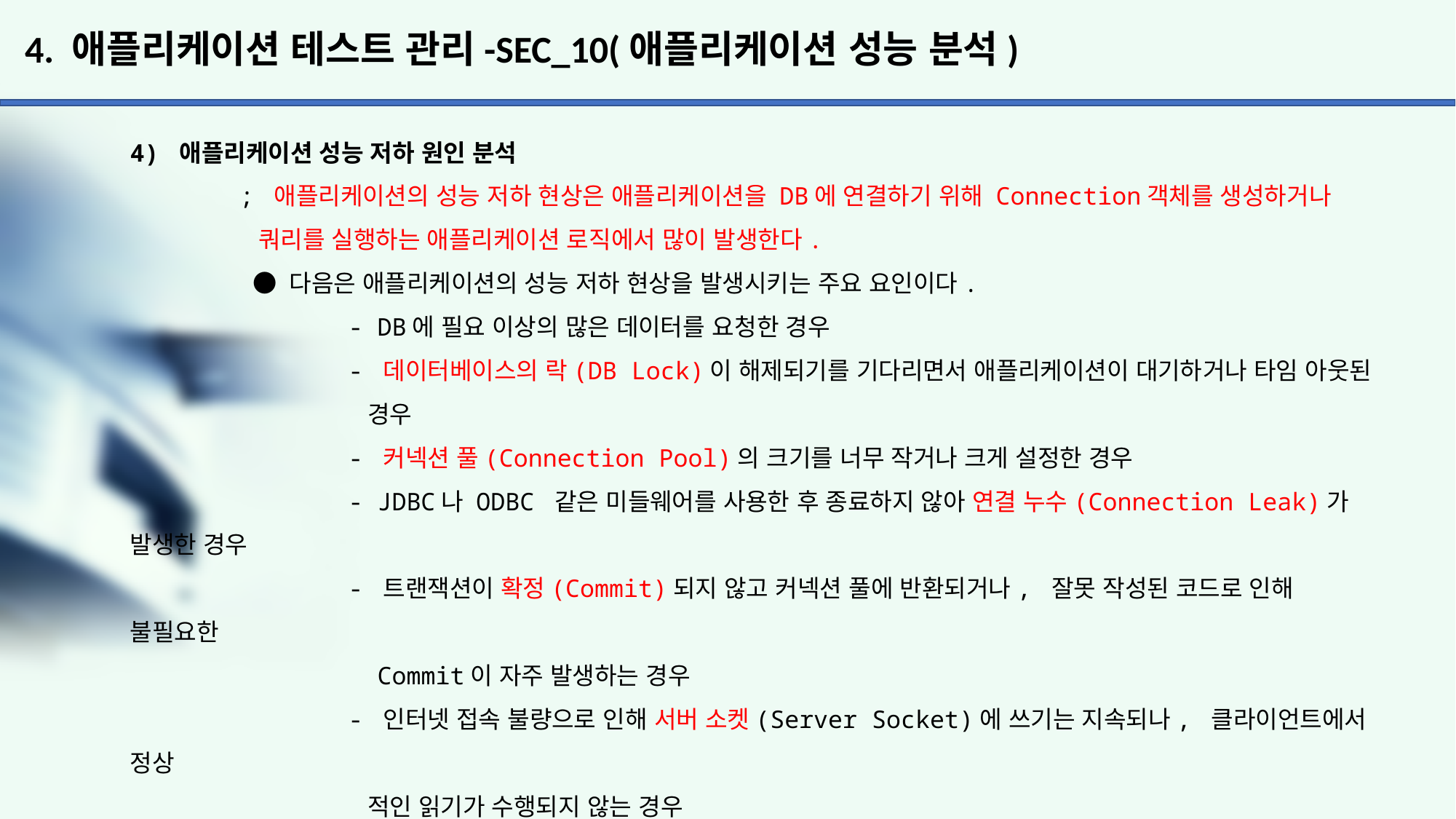

# 4. 애플리케이션 테스트 관리-SEC_10(애플리케이션 성능 분석)
4) 애플리케이션 성능 저하 원인 분석
	; 애플리케이션의 성능 저하 현상은 애플리케이션을 DB에 연결하기 위해 Connection객체를 생성하거나
	  쿼리를 실행하는 애플리케이션 로직에서 많이 발생한다.
 	  ● 다음은 애플리케이션의 성능 저하 현상을 발생시키는 주요 요인이다.
		- DB에 필요 이상의 많은 데이터를 요청한 경우
		- 데이터베이스의 락(DB Lock)이 해제되기를 기다리면서 애플리케이션이 대기하거나 타임 아웃된
		  경우
		- 커넥션 풀(Connection Pool)의 크기를 너무 작거나 크게 설정한 경우
		- JDBC나 ODBC 같은 미들웨어를 사용한 후 종료하지 않아 연결 누수(Connection Leak)가 발생한 경우
		- 트랜잭션이 확정(Commit)되지 않고 커넥션 풀에 반환되거나, 잘못 작성된 코드로 인해 불필요한
		  Commit이 자주 발생하는 경우
		- 인터넷 접속 불량으로 인해 서버 소켓(Server Socket)에 쓰기는 지속되나, 클라이언트에서 정상
		  적인 읽기가 수행되지 않는 경우
		- 대량의 파일을 업로드 하거나 다운로드 하여 처리 시간이 길어진 경우
		- 트랜잭션 처리 중 외부 호출이 장시간 수행되거나 타임 아웃된 경우
		- 네트워크 관련 장비 간 데이터 전송이 실패하거나 전송 지연으로 인해 데이터 손실이 발생한 경우